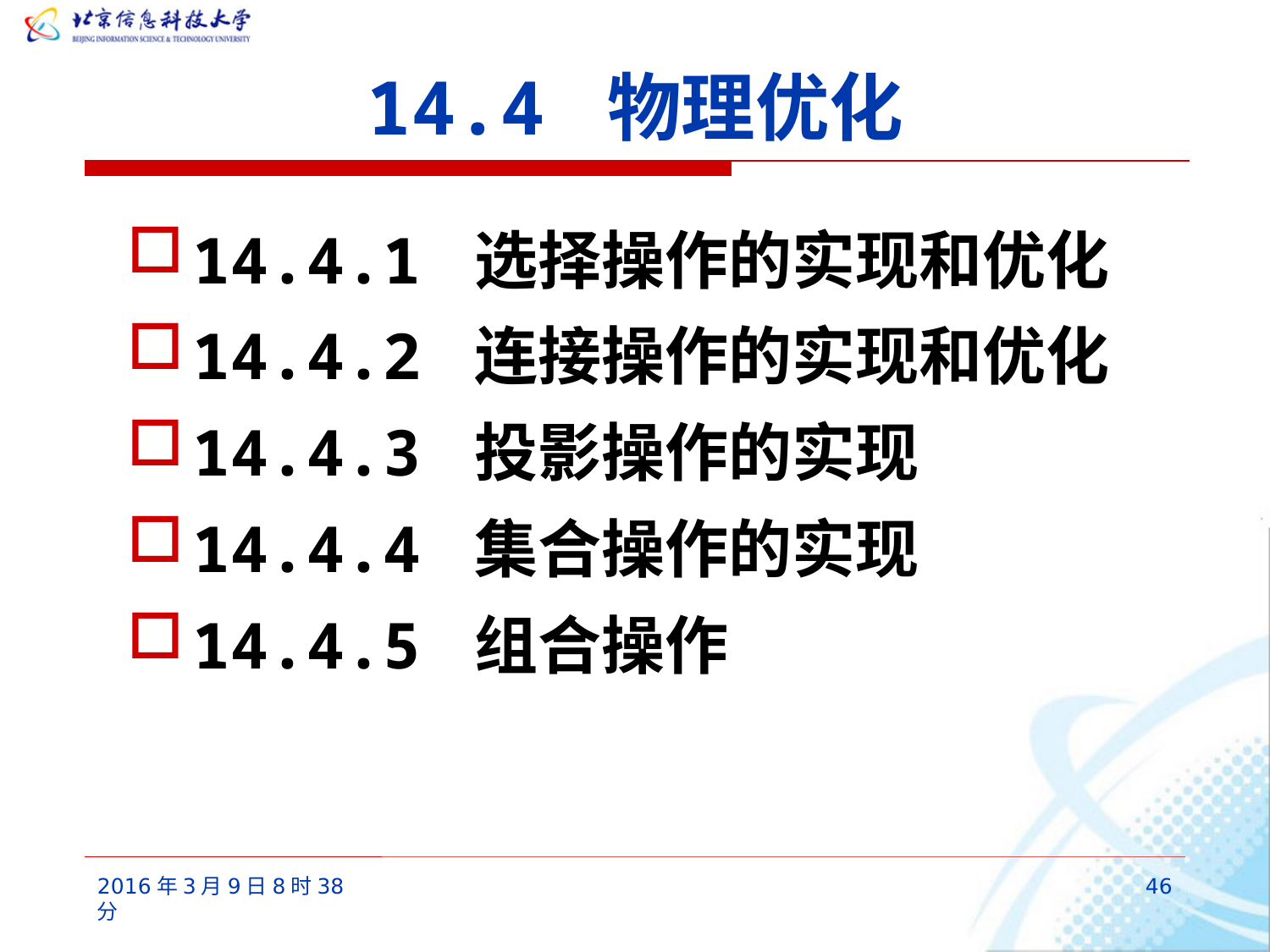

# 14.4 物理优化
14.4.1 选择操作的实现和优化
14.4.2 连接操作的实现和优化
14.4.3 投影操作的实现
14.4.4 集合操作的实现
14.4.5 组合操作
2016年3月9日8时38分
46